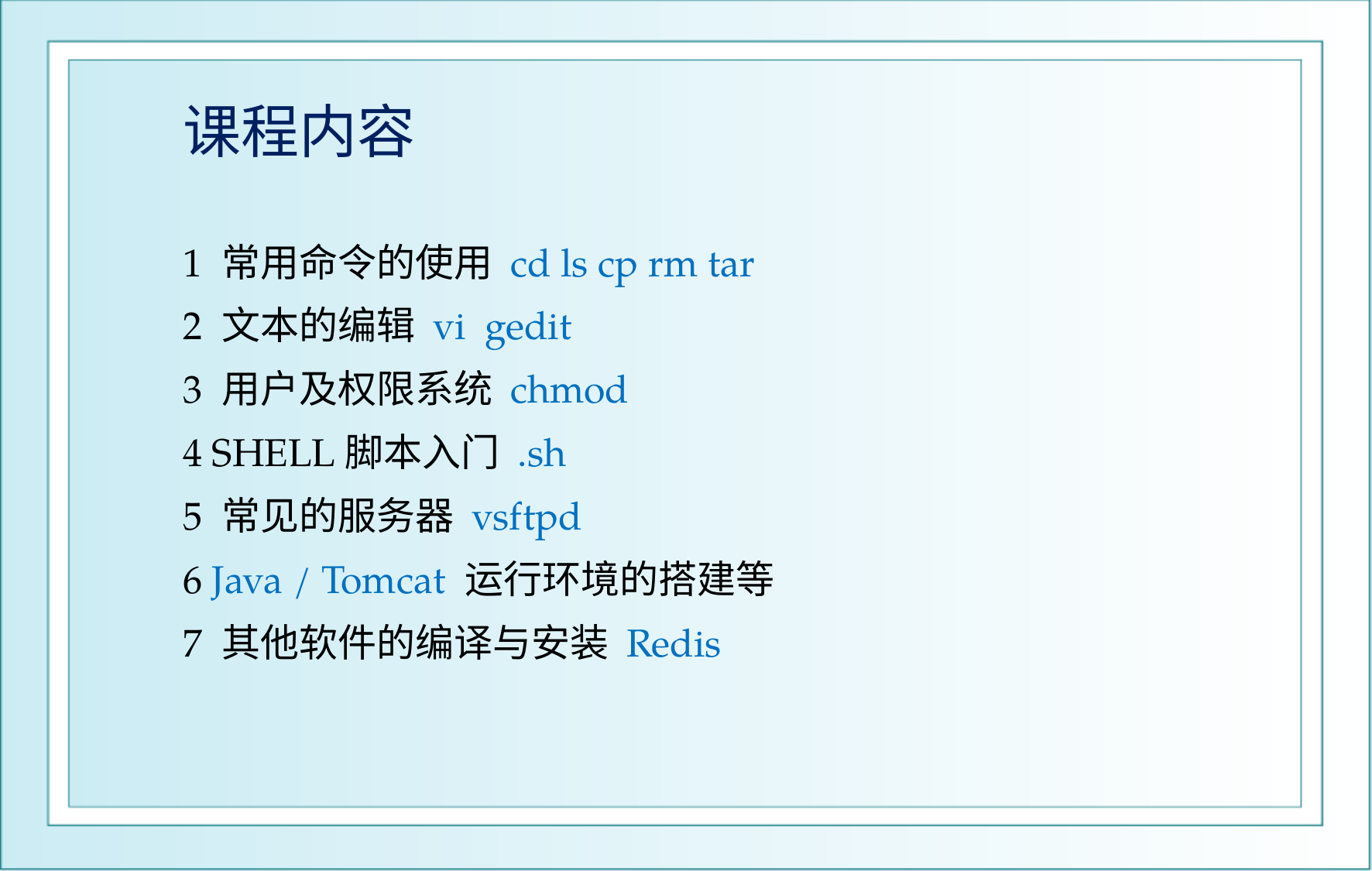

# 课程内容
1 常用命令的使用 cd ls cp rm tar
2 文本的编辑 vi  gedit
3 用户及权限系统 chmod
4 SHELL脚本入门 .sh
5 常见的服务器 vsftpd
6 Java / Tomcat 运行环境的搭建等
7 其他软件的编译与安装 Redis